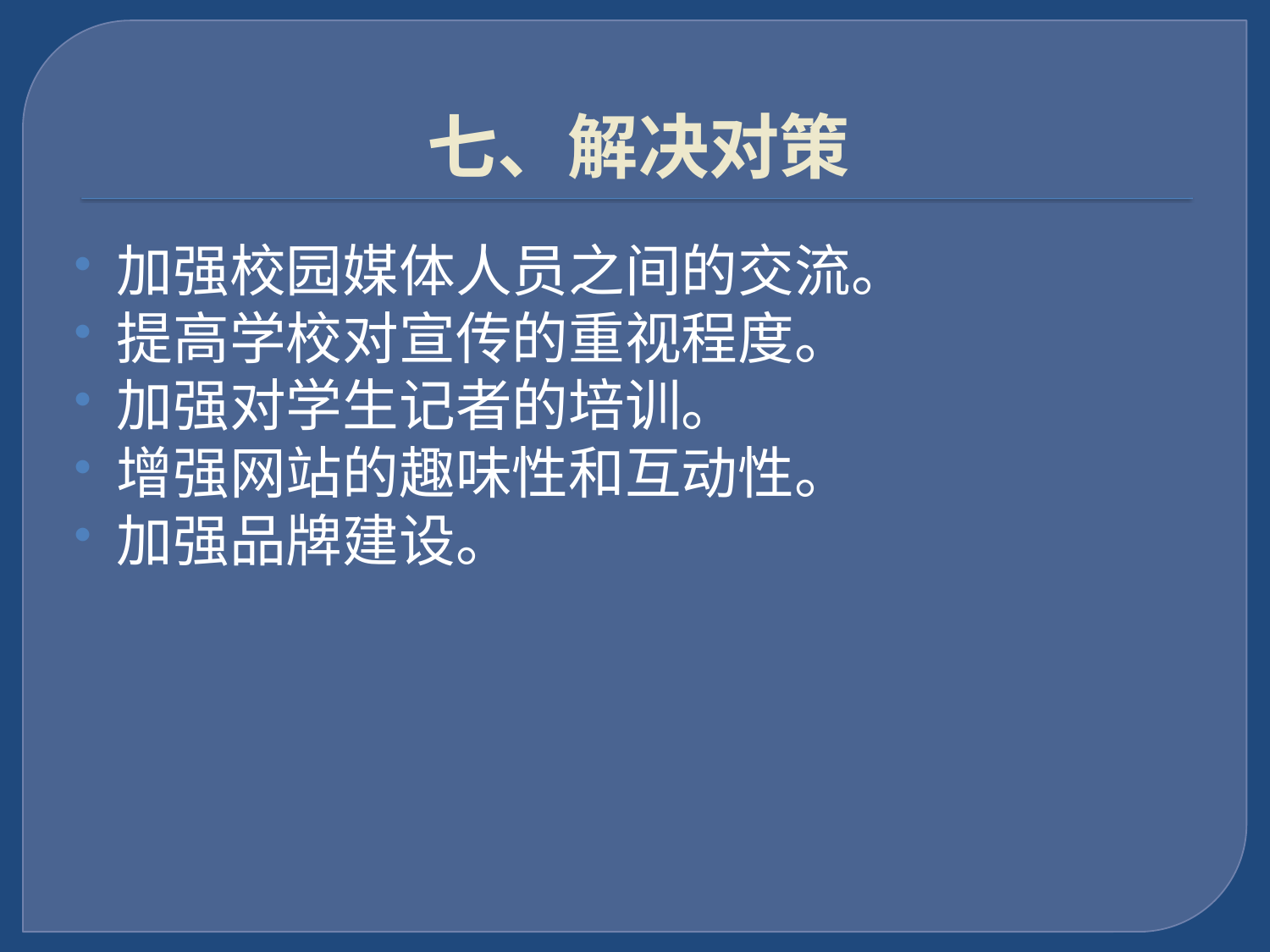

# 七、解决对策
加强校园媒体人员之间的交流。
提高学校对宣传的重视程度。
加强对学生记者的培训。
增强网站的趣味性和互动性。
加强品牌建设。